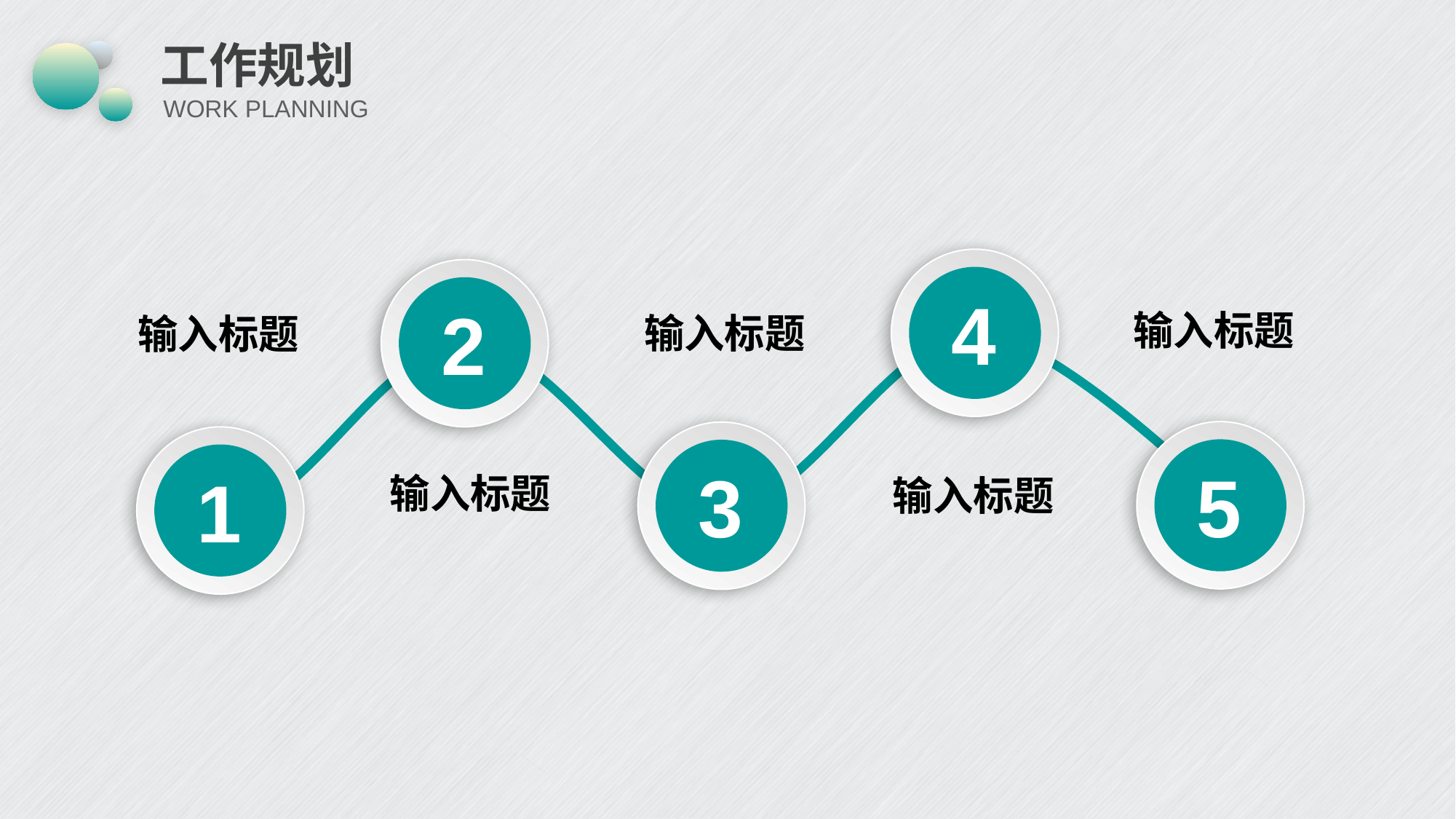

# 工作规划
WORK PLANNING

4

2
输入标题
输入标题
输入标题

5

3

1
输入标题
输入标题